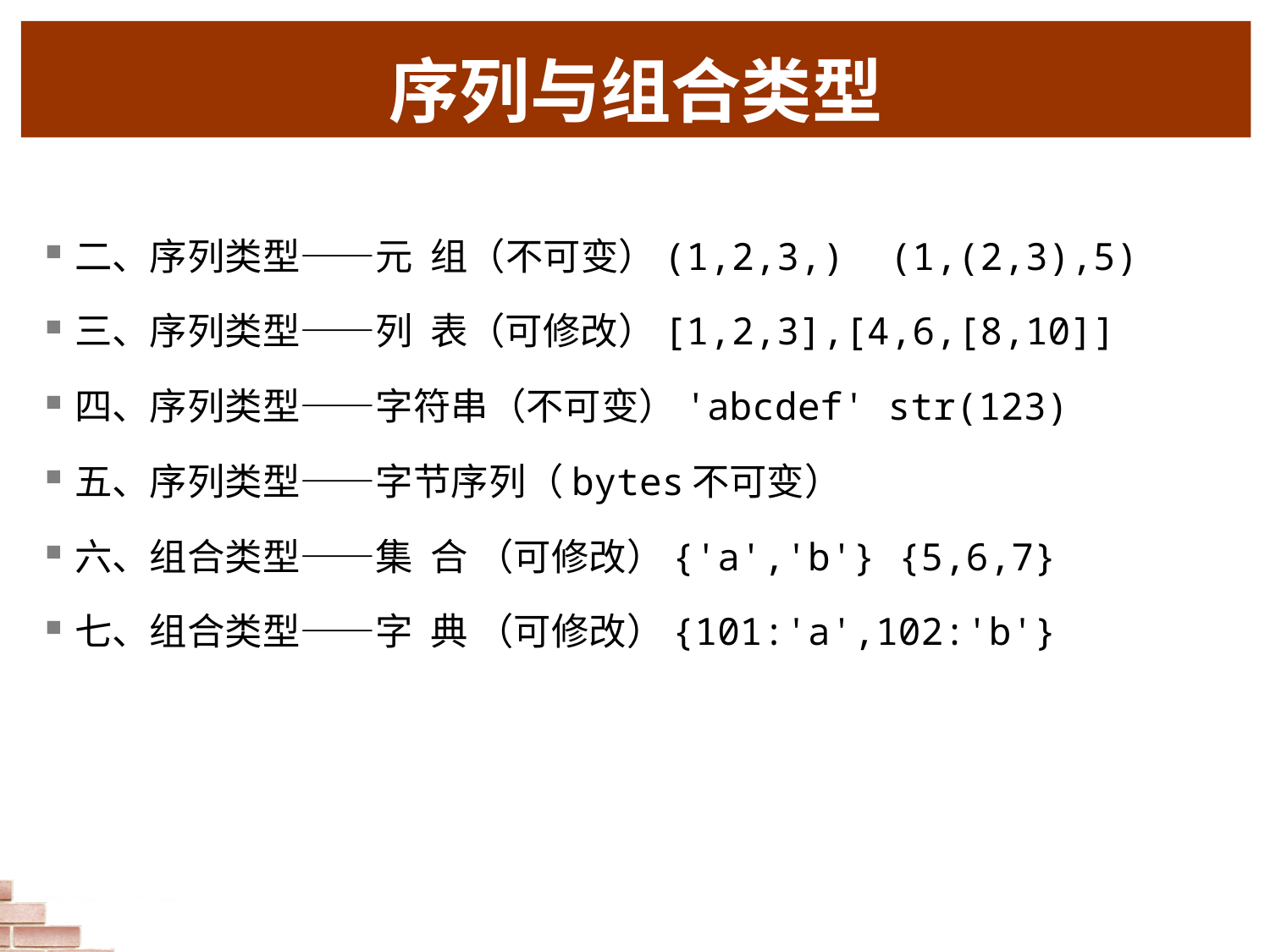

序列与组合类型
二、序列类型——元  组（不可变）(1,2,3,)  (1,(2,3),5)
三、序列类型——列  表（可修改）[1,2,3],[4,6,[8,10]]
四、序列类型——字符串（不可变）'abcdef' str(123)
五、序列类型——字节序列（bytes不可变）
六、组合类型——集  合 （可修改）{'a','b'} {5,6,7}
七、组合类型——字  典 （可修改）{101:'a',102:'b'}